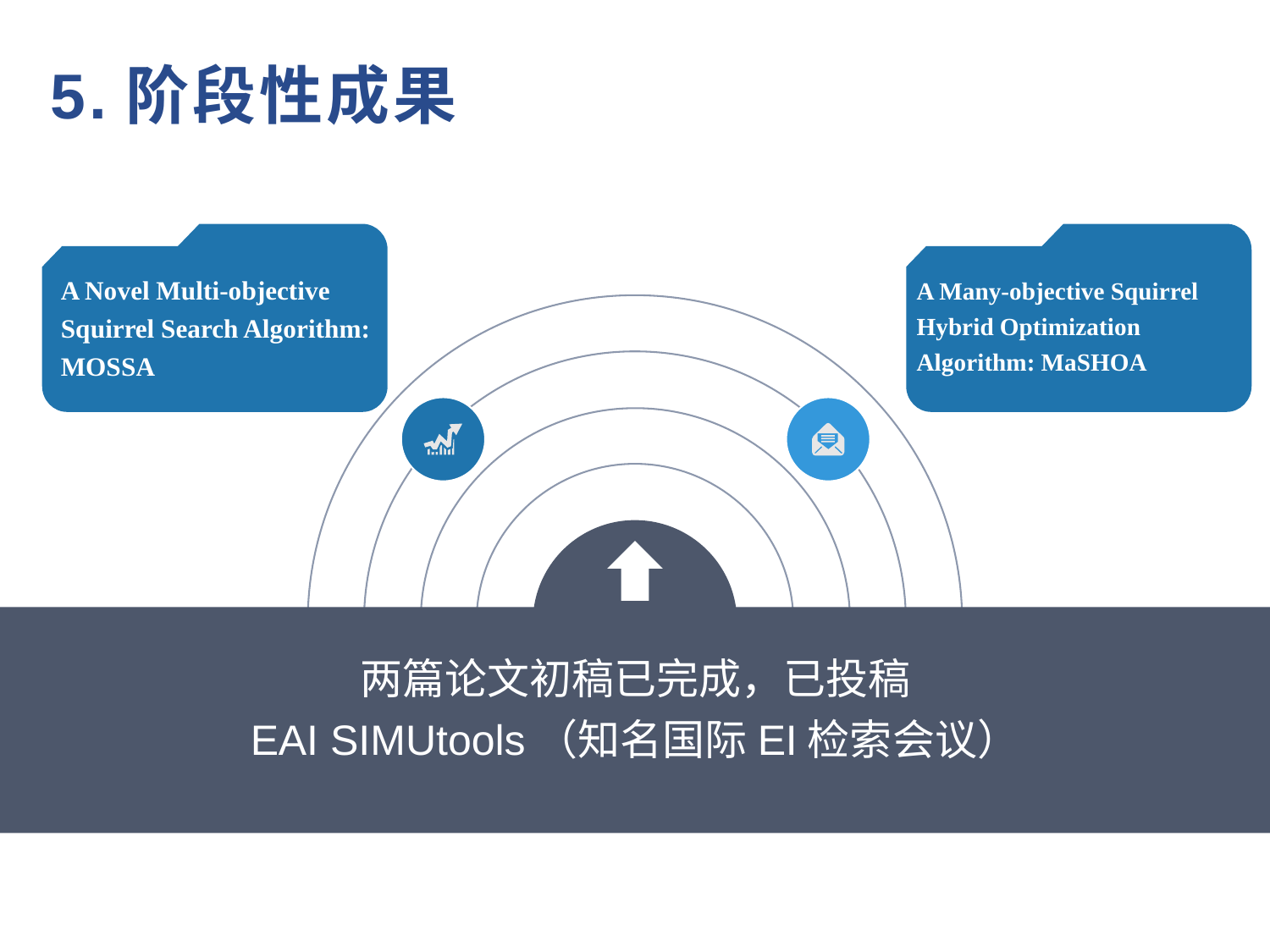

5.阶段性成果

A Novel Multi-objective Squirrel Search Algorithm: MOSSA

A Many-objective Squirrel Hybrid Optimization Algorithm: MaSHOA

两篇论文初稿已完成，已投稿
EAI SIMUtools（知名国际EI检索会议）